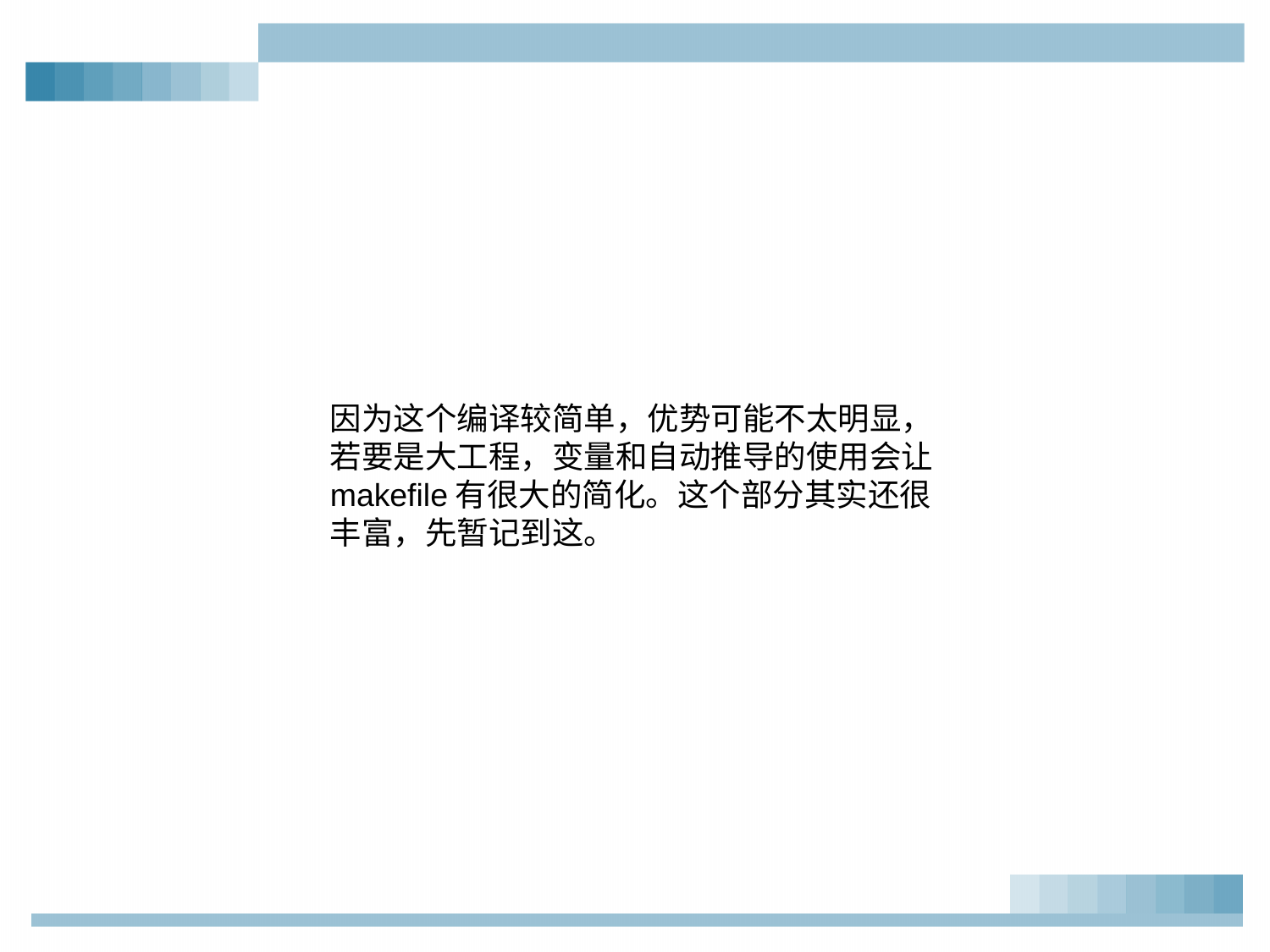

因为这个编译较简单，优势可能不太明显，若要是大工程，变量和自动推导的使用会让makefile有很大的简化。这个部分其实还很丰富，先暂记到这。